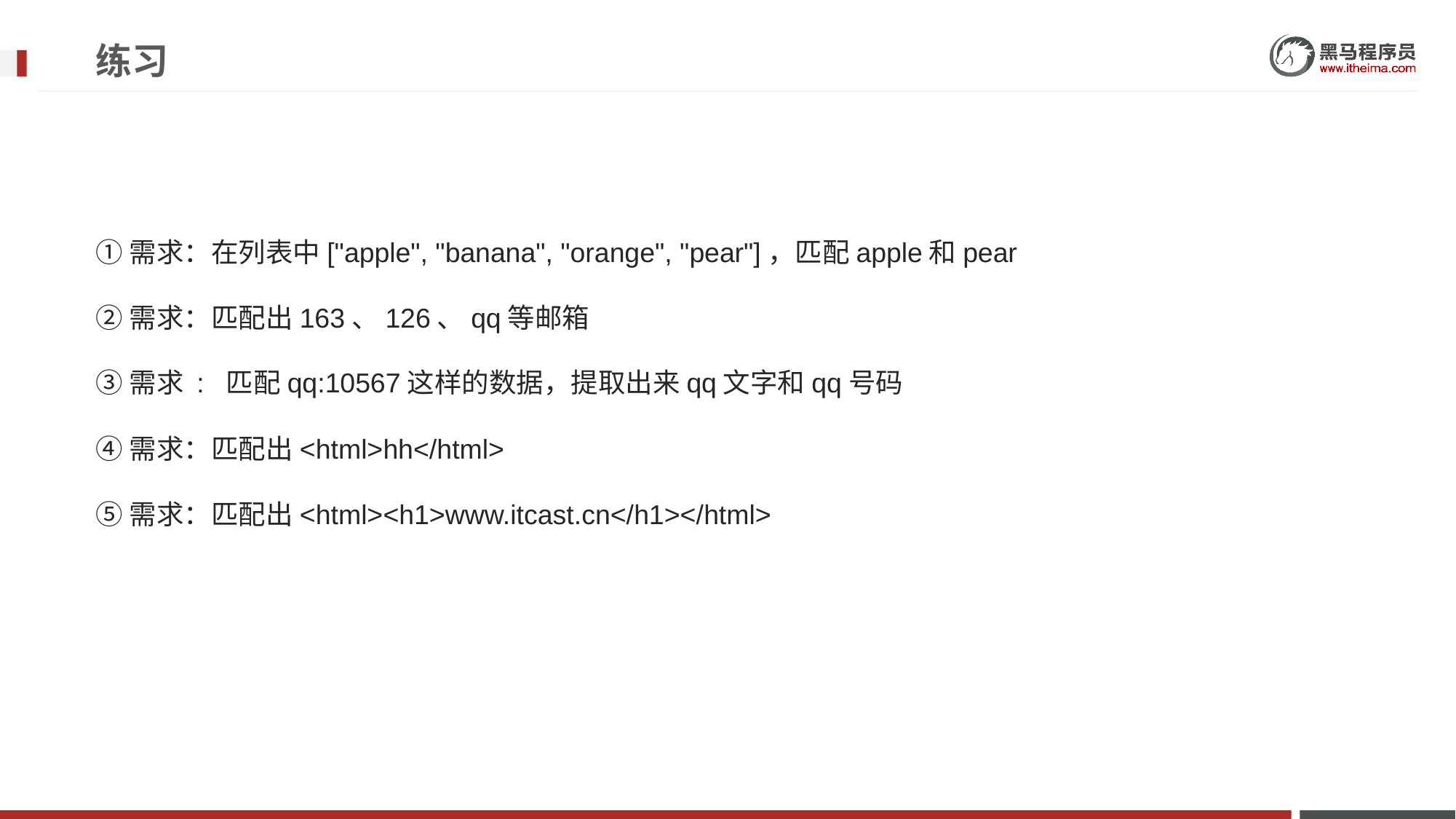

# 练习
①需求：在列表中["apple", "banana", "orange", "pear"]，匹配apple和pear
②需求：匹配出163、126、qq等邮箱
③需求 :  匹配qq:10567这样的数据，提取出来qq文字和qq号码
④需求：匹配出<html>hh</html>
⑤需求：匹配出<html><h1>www.itcast.cn</h1></html>